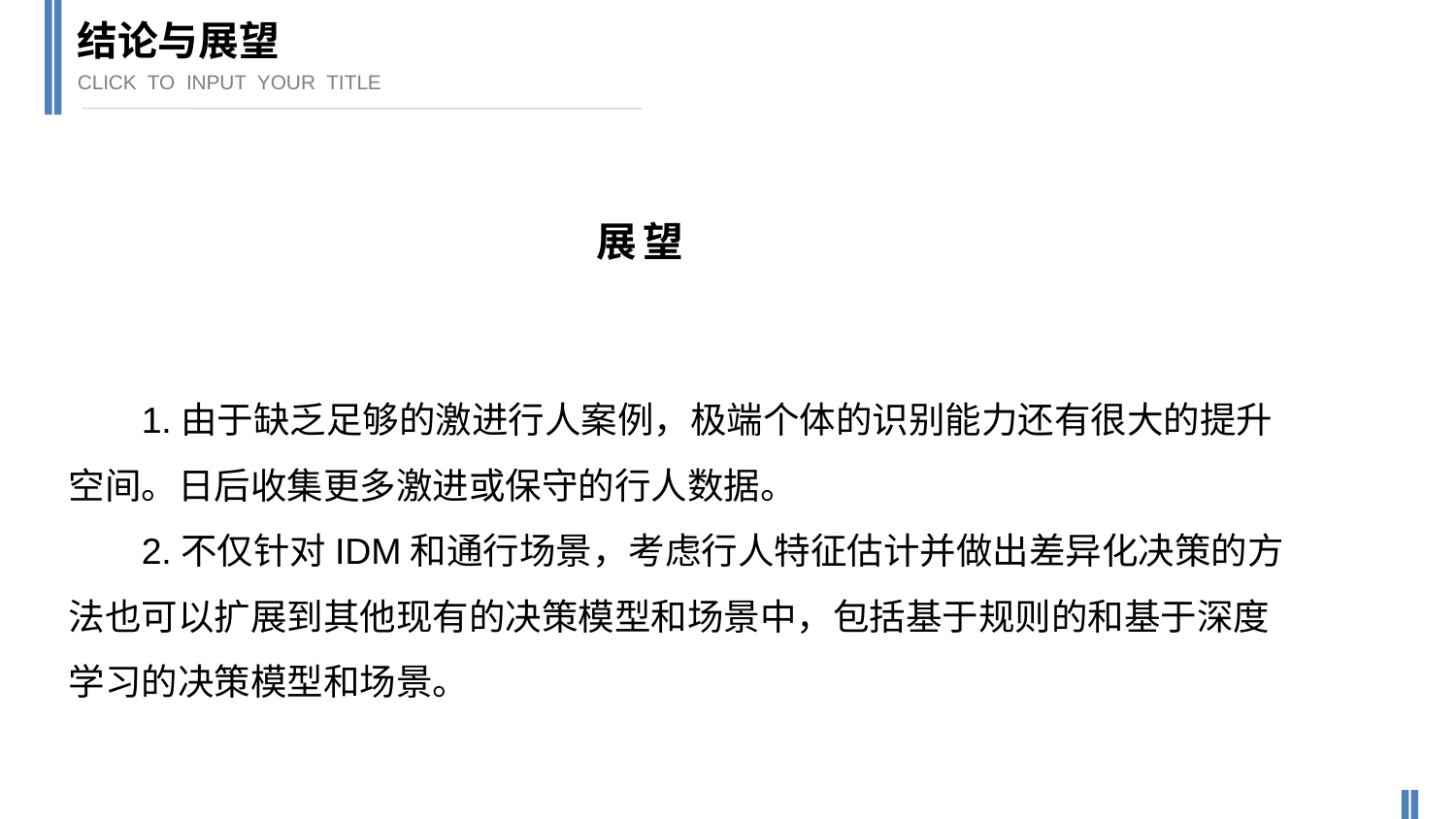

结论与展望
CLICK  TO  INPUT  YOUR  TITLE
展望
1.由于缺乏足够的激进行人案例，极端个体的识别能力还有很大的提升空间。日后收集更多激进或保守的行人数据。
2.不仅针对IDM和通行场景，考虑行人特征估计并做出差异化决策的方法也可以扩展到其他现有的决策模型和场景中，包括基于规则的和基于深度学习的决策模型和场景。